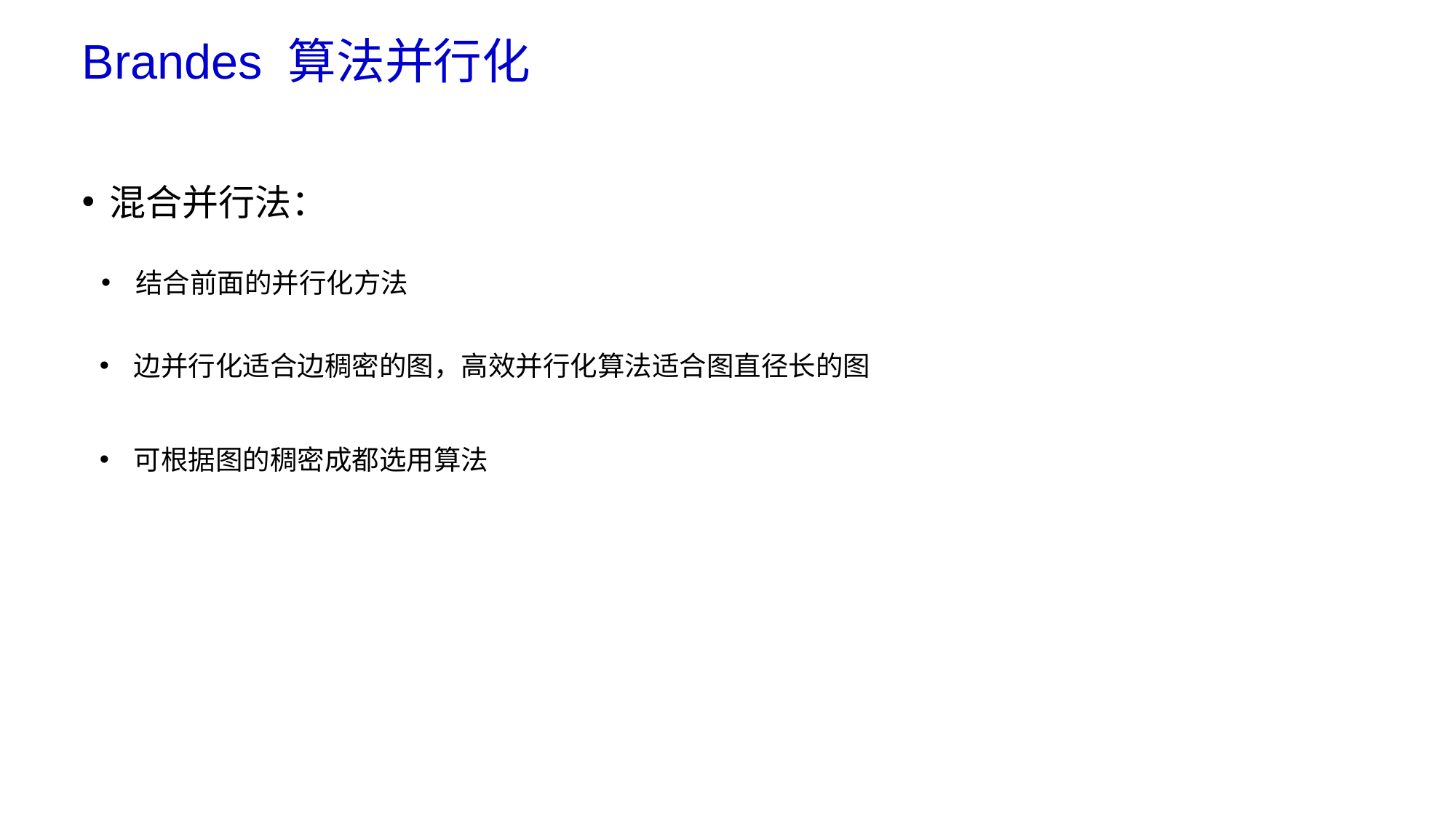

# Brandes 算法并行化
混合并行法：

结合前面的并行化方法
边并行化适合边稠密的图，高效并行化算法适合图直径长的图
可根据图的稠密成都选用算法